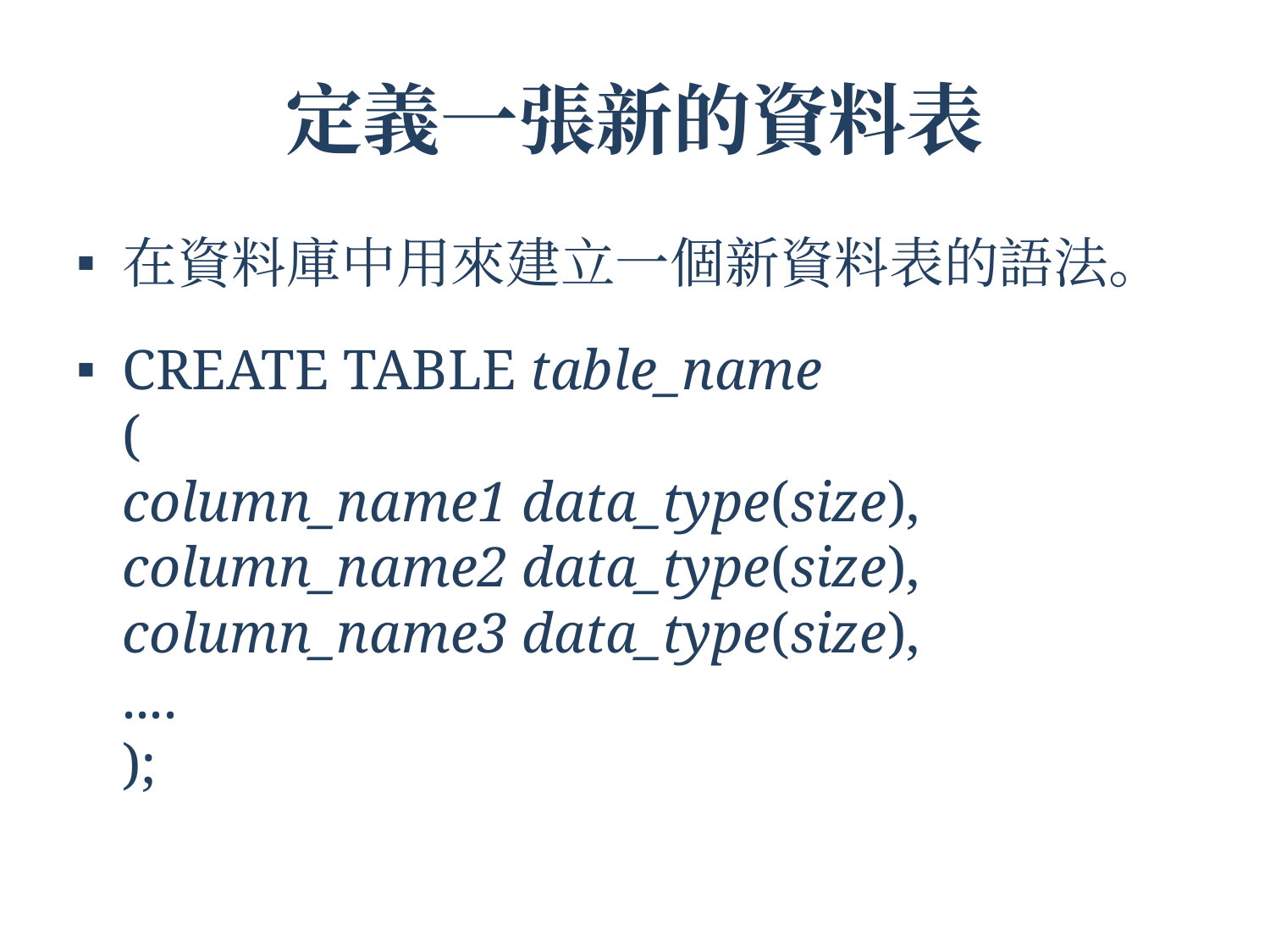

# 定義一張新的資料表
在資料庫中用來建立一個新資料表的語法。
CREATE TABLE table_name
(
column_name1 data_type(size),
column_name2 data_type(size),
column_name3 data_type(size),
....
);